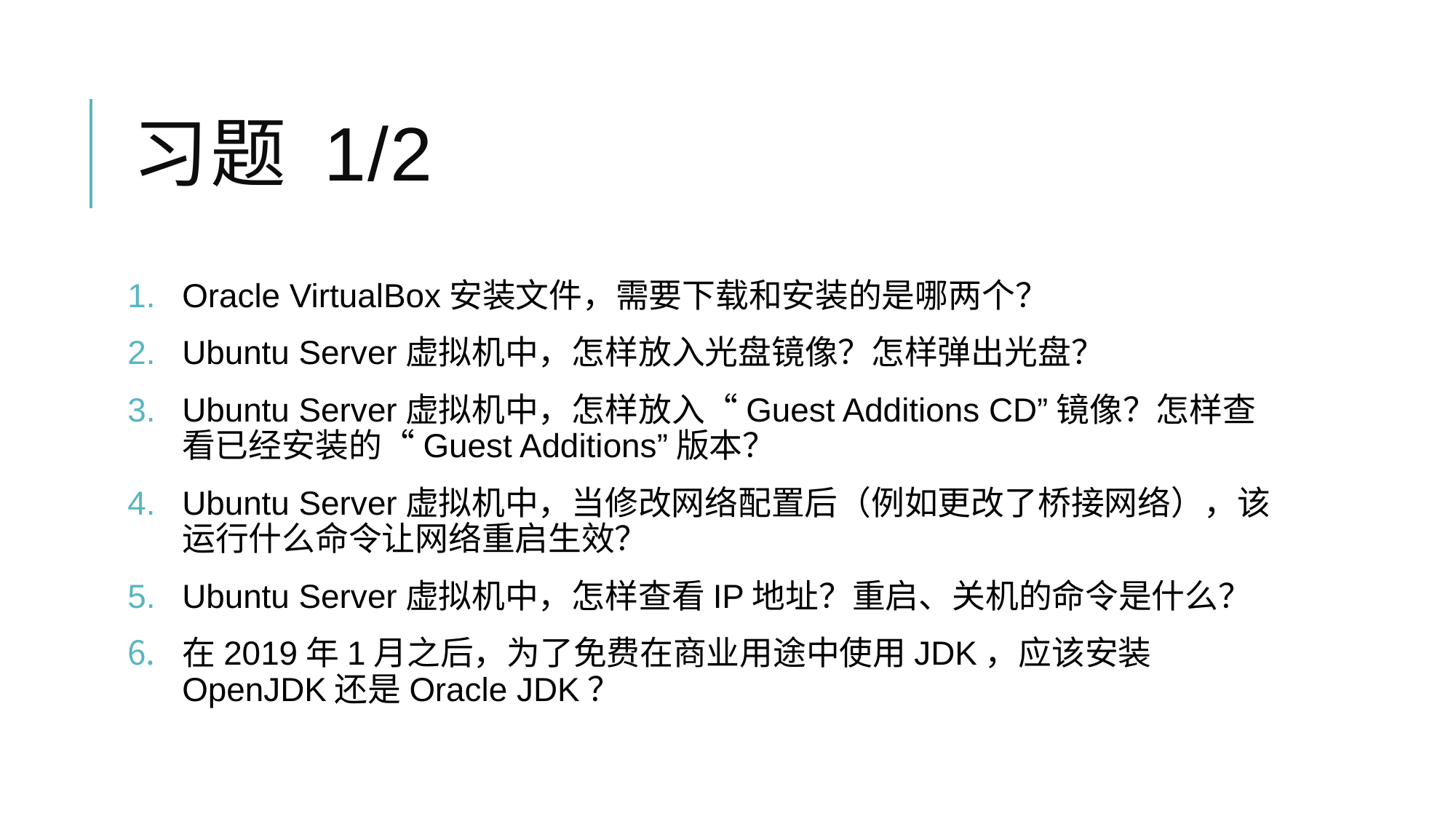

# 习题 1/2
Oracle VirtualBox安装文件，需要下载和安装的是哪两个？
Ubuntu Server虚拟机中，怎样放入光盘镜像？怎样弹出光盘？
Ubuntu Server虚拟机中，怎样放入“Guest Additions CD”镜像？怎样查看已经安装的“Guest Additions”版本？
Ubuntu Server虚拟机中，当修改网络配置后（例如更改了桥接网络），该运行什么命令让网络重启生效？
Ubuntu Server虚拟机中，怎样查看IP地址？重启、关机的命令是什么？
在2019年1月之后，为了免费在商业用途中使用JDK，应该安装OpenJDK还是Oracle JDK？